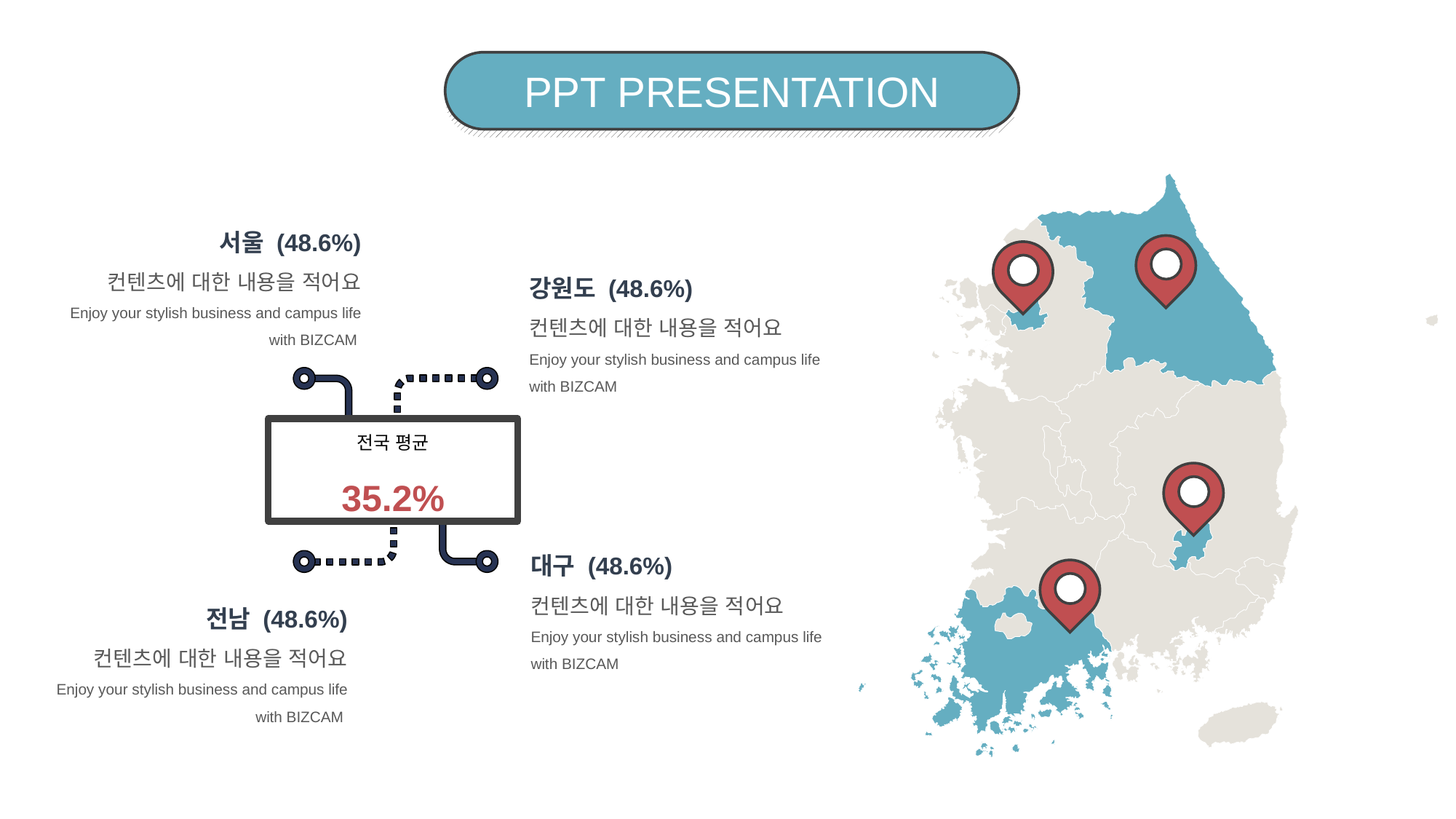

PPT PRESENTATION

서울 (48.6%)
컨텐츠에 대한 내용을 적어요
Enjoy your stylish business and campus life with BIZCAM

강원도 (48.6%)
컨텐츠에 대한 내용을 적어요
Enjoy your stylish business and campus life with BIZCAM

전국 평균
35.2%

대구 (48.6%)
컨텐츠에 대한 내용을 적어요
Enjoy your stylish business and campus life with BIZCAM

전남 (48.6%)
컨텐츠에 대한 내용을 적어요
Enjoy your stylish business and campus life with BIZCAM